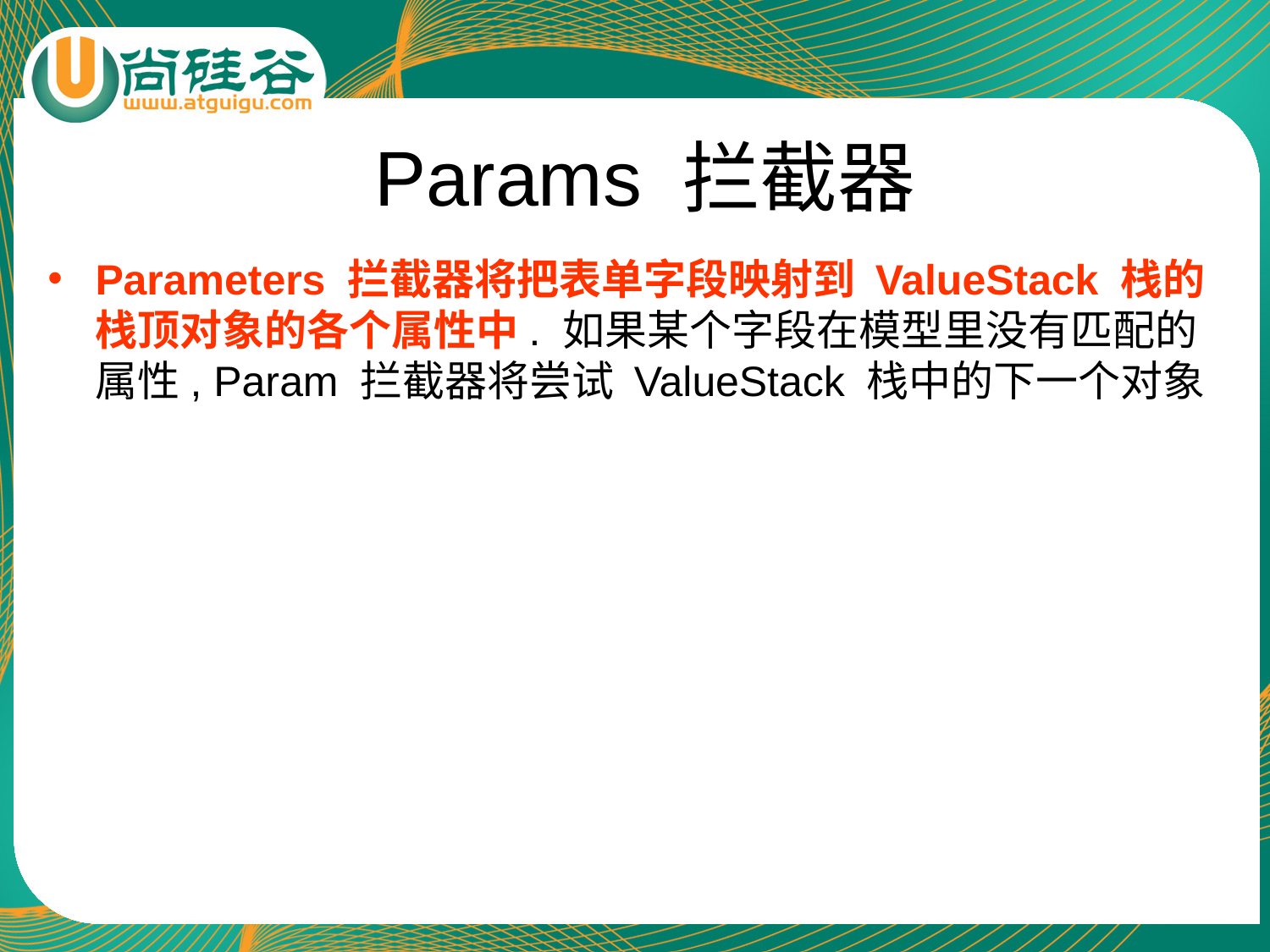

# Params 拦截器
Parameters 拦截器将把表单字段映射到 ValueStack 栈的栈顶对象的各个属性中. 如果某个字段在模型里没有匹配的属性, Param 拦截器将尝试 ValueStack 栈中的下一个对象